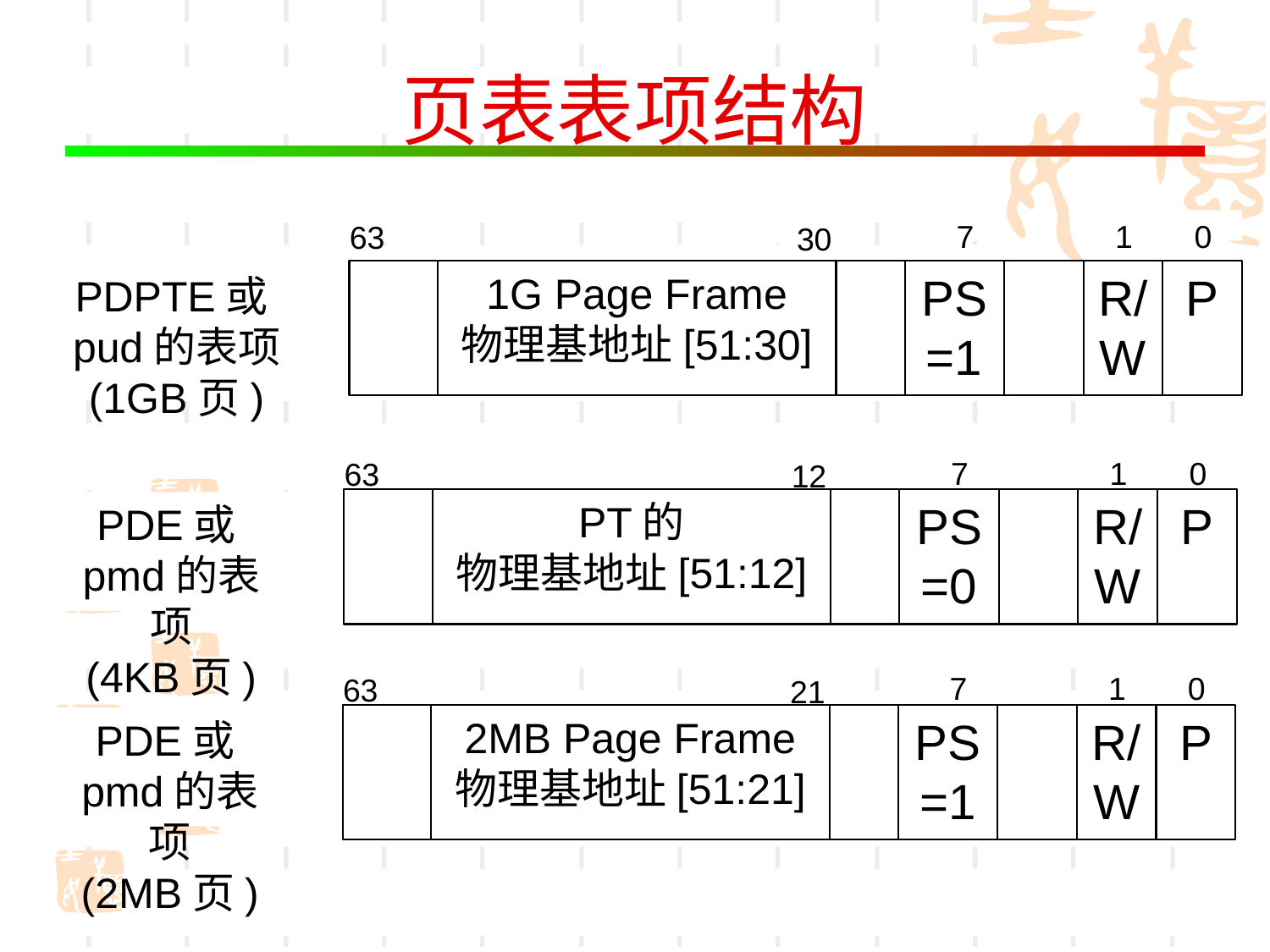

# 页表表项结构
7
1
0
63
30

1G Page Frame
物理基地址[51:30]

PS=1

R/W
P
PDPTE或pud的表项
(1GB页)
7
1
0
63
12

PT的
物理基地址[51:12]

PS=0

R/W
P
PDE或pmd的表项
(4KB页)
7
1
0
63
21

2MB Page Frame
物理基地址[51:21]

PS=1

R/W
P
PDE或pmd的表项
(2MB页)